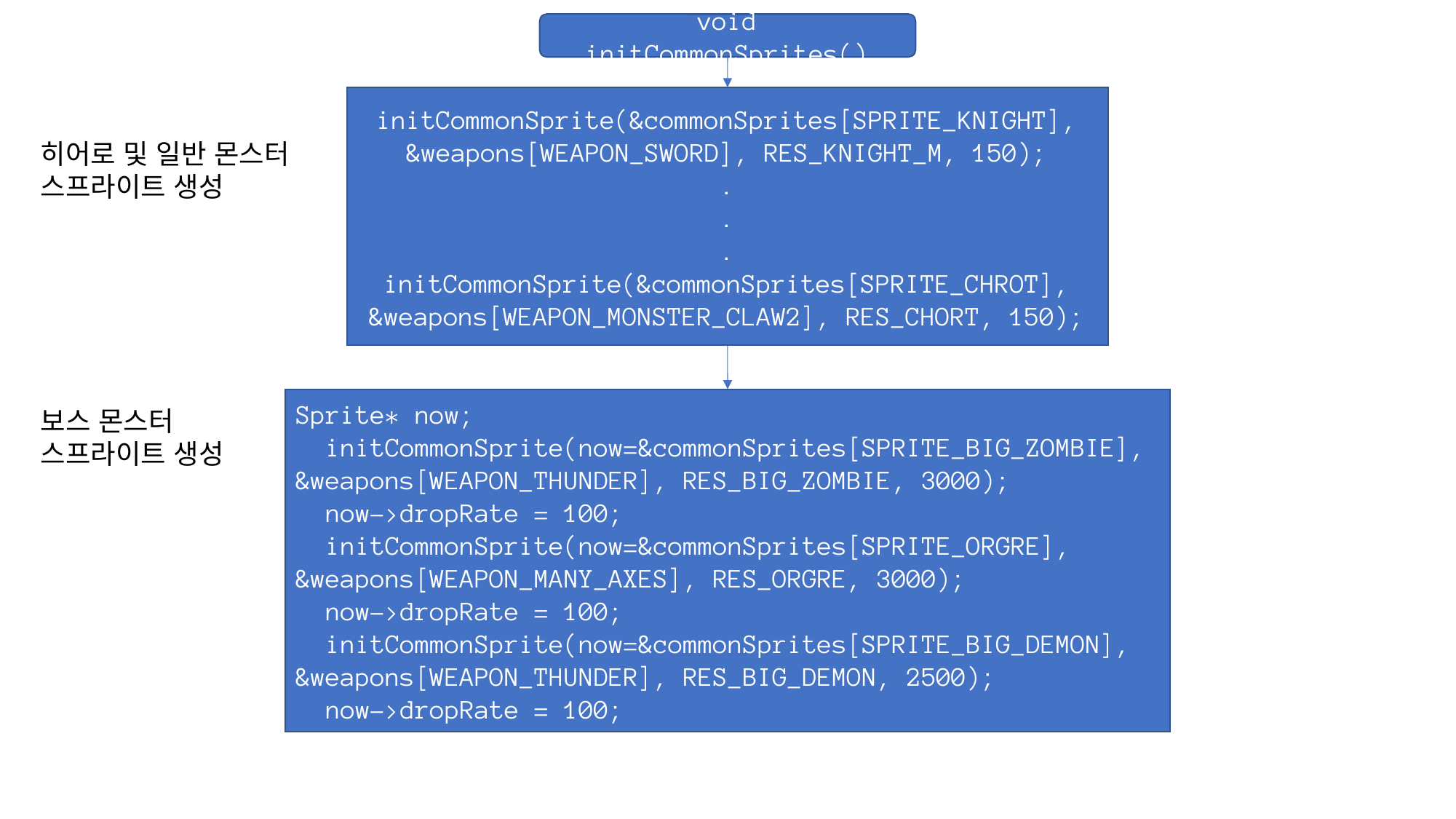

void initCommonSprites()
initCommonSprite(&commonSprites[SPRITE_KNIGHT], &weapons[WEAPON_SWORD], RES_KNIGHT_M, 150);
.
.
.
initCommonSprite(&commonSprites[SPRITE_CHROT], &weapons[WEAPON_MONSTER_CLAW2], RES_CHORT, 150);
히어로 및 일반 몬스터 스프라이트 생성
Sprite* now;
  initCommonSprite(now=&commonSprites[SPRITE_BIG_ZOMBIE], &weapons[WEAPON_THUNDER], RES_BIG_ZOMBIE, 3000);
  now->dropRate = 100;
  initCommonSprite(now=&commonSprites[SPRITE_ORGRE], &weapons[WEAPON_MANY_AXES], RES_ORGRE, 3000);
  now->dropRate = 100;
  initCommonSprite(now=&commonSprites[SPRITE_BIG_DEMON], &weapons[WEAPON_THUNDER], RES_BIG_DEMON, 2500);
  now->dropRate = 100;
보스 몬스터 스프라이트 생성